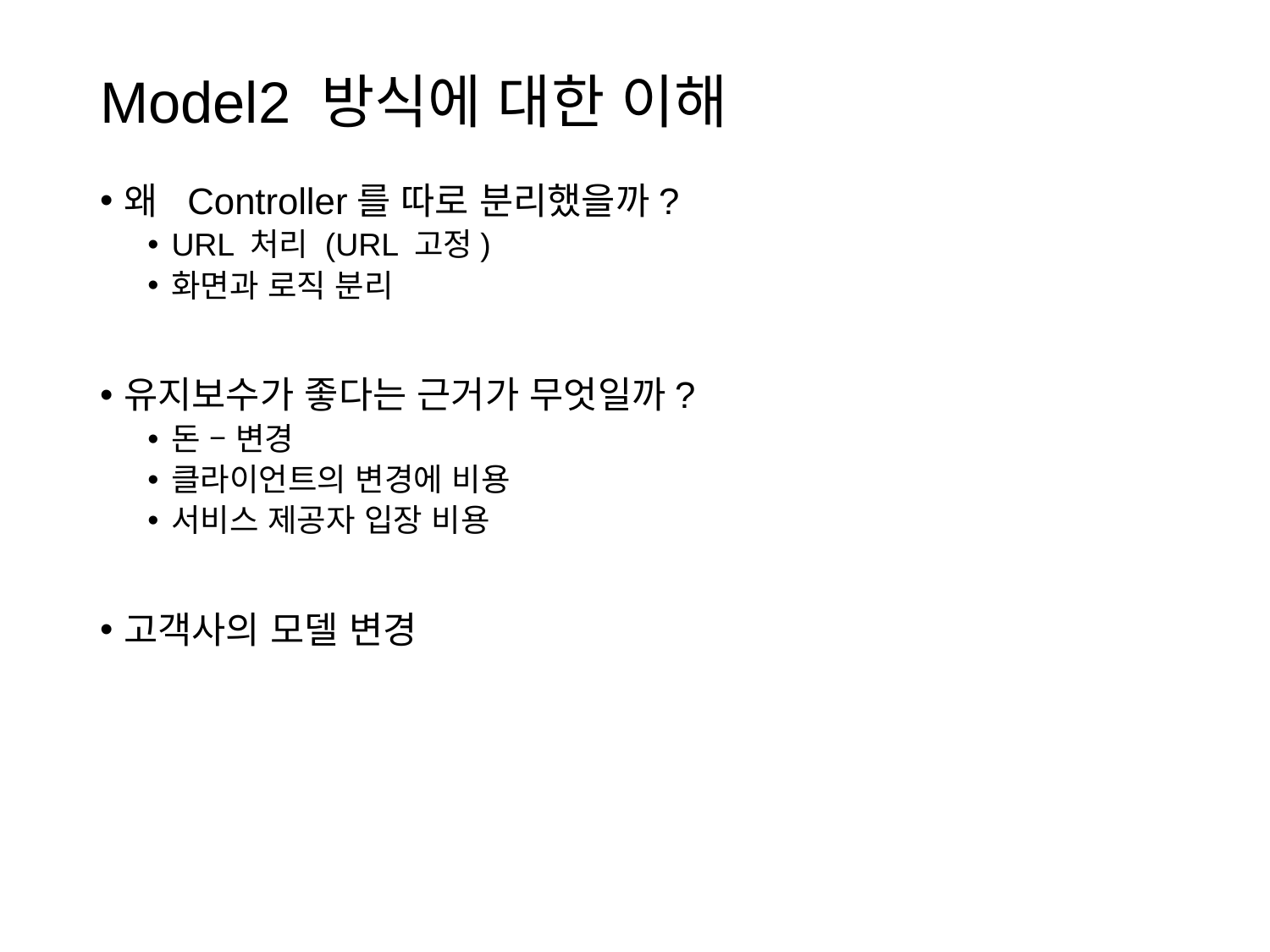

# Model2 방식에 대한 이해
왜  Controller를 따로 분리했을까?
URL 처리 (URL 고정)
화면과 로직 분리

유지보수가 좋다는 근거가 무엇일까?
돈 – 변경
클라이언트의 변경에 비용
서비스 제공자 입장 비용

고객사의 모델 변경